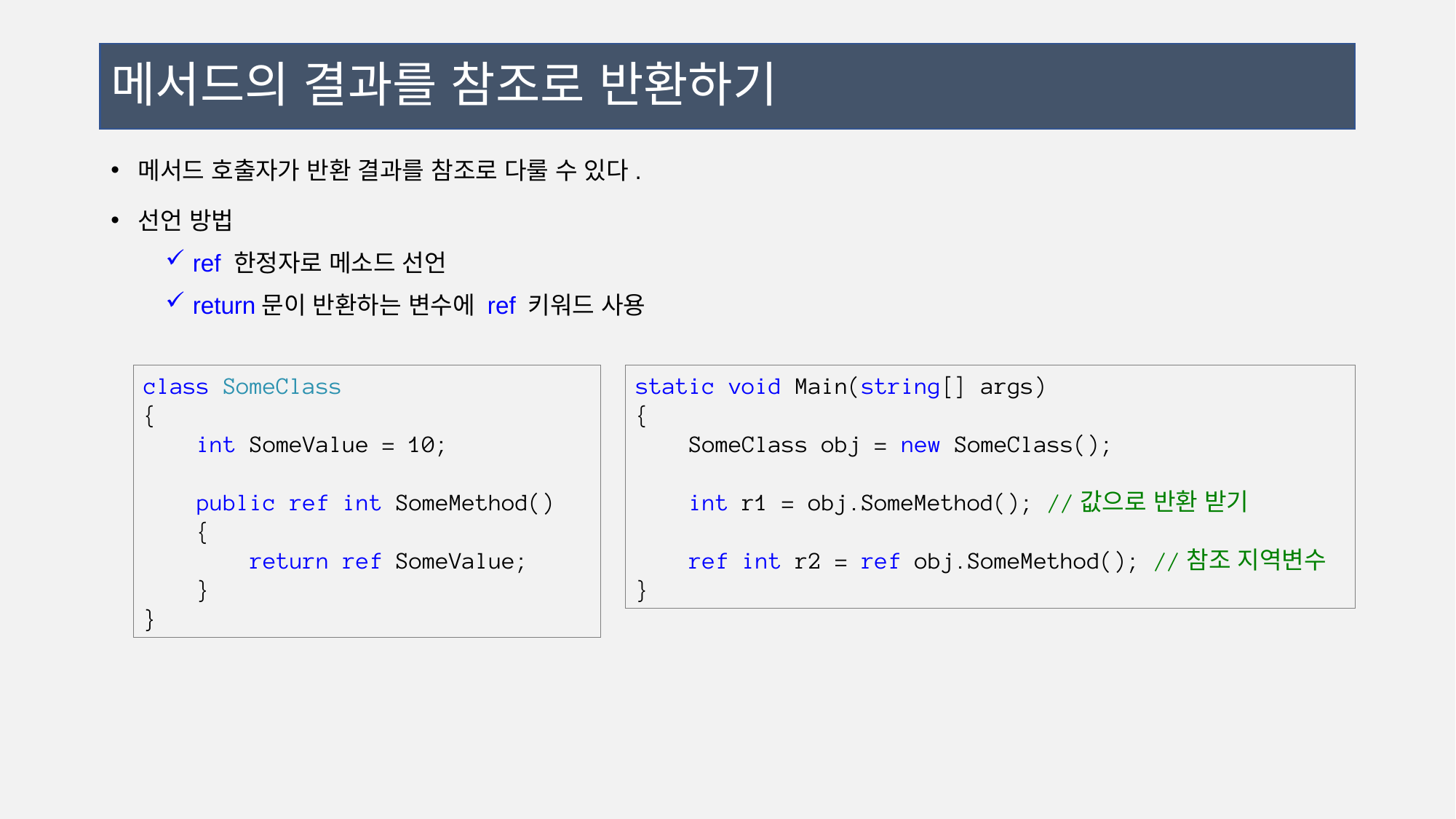

# 메서드의 결과를 참조로 반환하기
메서드 호출자가 반환 결과를 참조로 다룰 수 있다.
선언 방법
ref 한정자로 메소드 선언
return문이 반환하는 변수에 ref 키워드 사용

class SomeClass
{
    int SomeValue = 10;

    public ref int SomeMethod()
    {
        return ref SomeValue;
    }
}
static void Main(string[] args)
{
    SomeClass obj = new SomeClass();

    int r1 = obj.SomeMethod(); //값으로 반환 받기

    ref int r2 = ref obj.SomeMethod(); //참조 지역변수
}